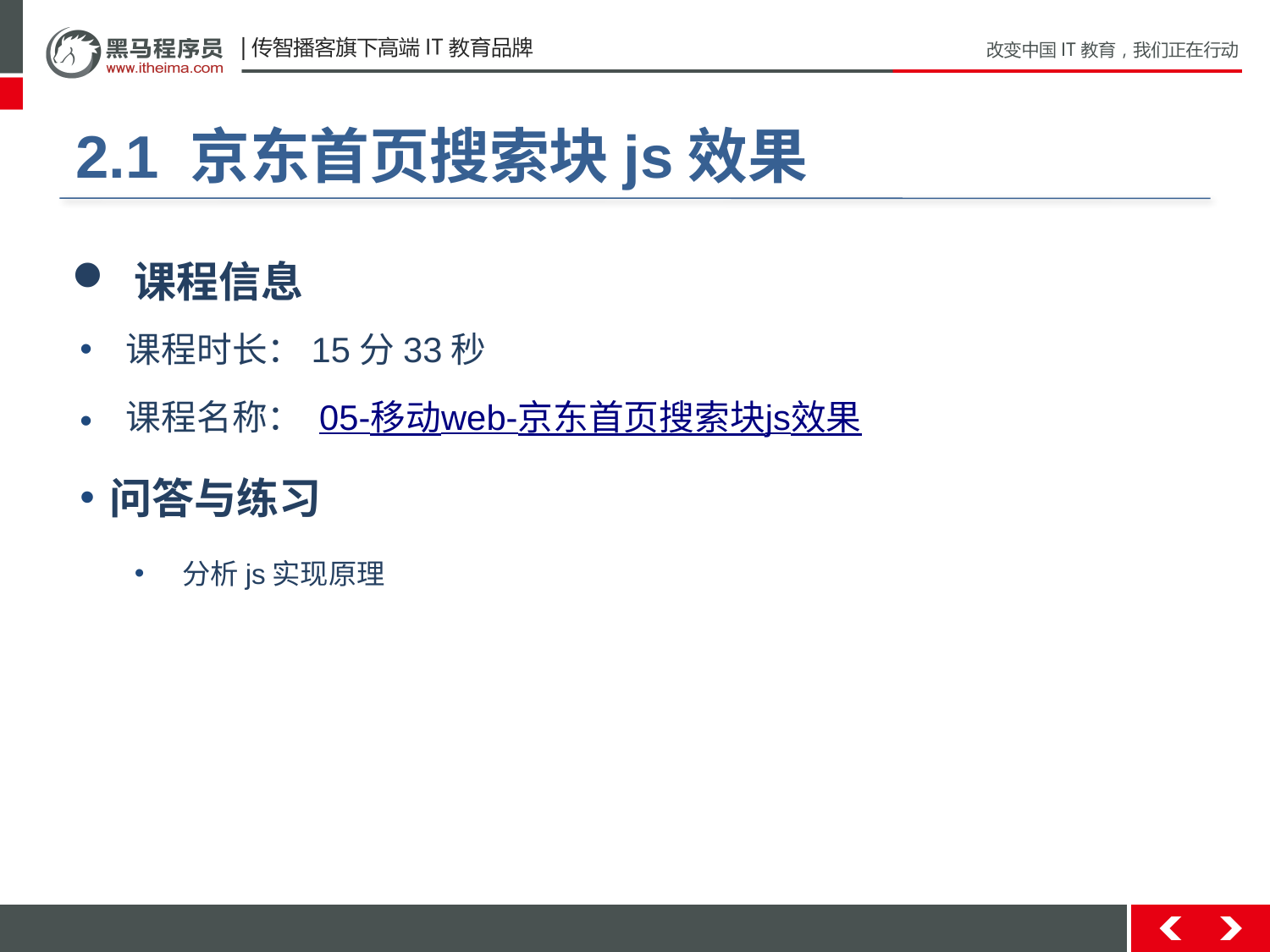

#
2.1 京东首页搜索块js效果
 课程信息
 课程时长：15分33秒
 课程名称： 05-移动web-京东首页搜索块js效果
问答与练习
分析js实现原理